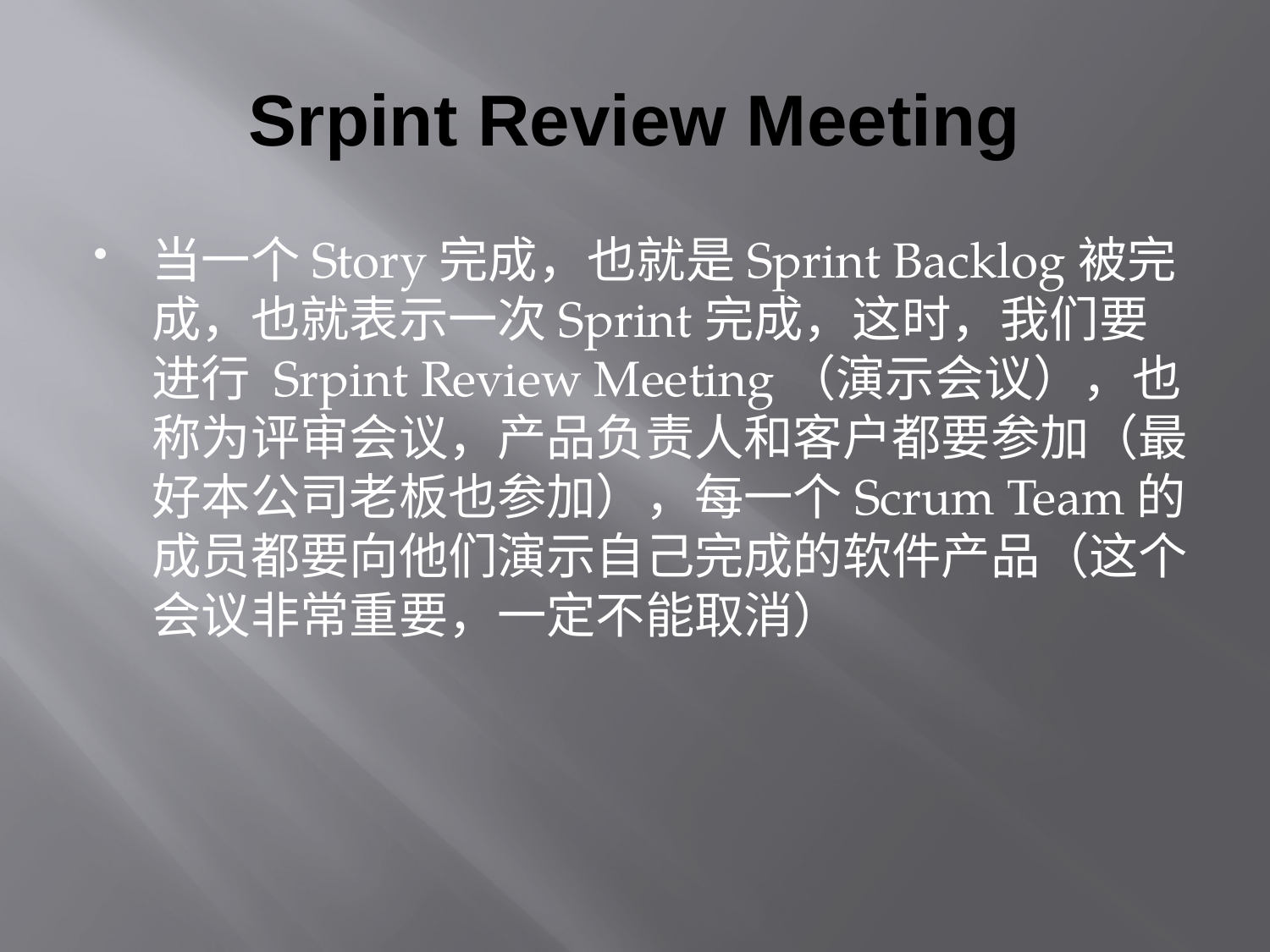

# Srpint Review Meeting
当一个Story完成，也就是Sprint Backlog被完成，也就表示一次Sprint完成，这时，我们要进行 Srpint Review Meeting（演示会议），也称为评审会议，产品负责人和客户都要参加（最好本公司老板也参加），每一个Scrum Team的成员都要向他们演示自己完成的软件产品（这个会议非常重要，一定不能取消）